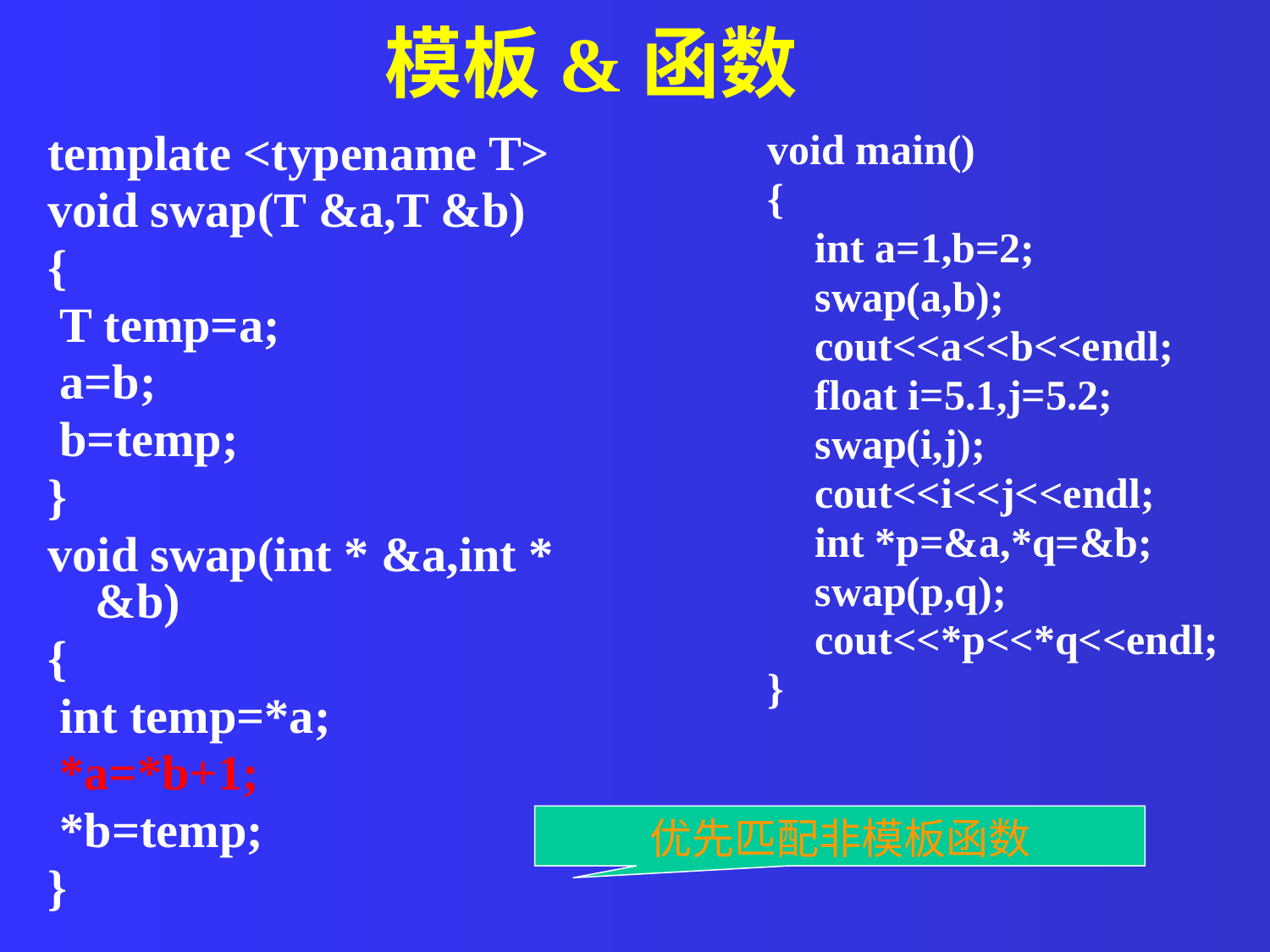

模板&函数
template <typename T>
void swap(T &a,T &b)
{
 T temp=a;
 a=b;
 b=temp;
}
void swap(int * &a,int * &b)
{
 int temp=*a;
 *a=*b+1;
 *b=temp;
}

void main()
{
	int a=1,b=2;
	swap(a,b);
	cout<<a<<b<<endl;
	float i=5.1,j=5.2;
	swap(i,j);
	cout<<i<<j<<endl;
	int *p=&a,*q=&b;
	swap(p,q);
	cout<<*p<<*q<<endl;
}
优先匹配非模板函数